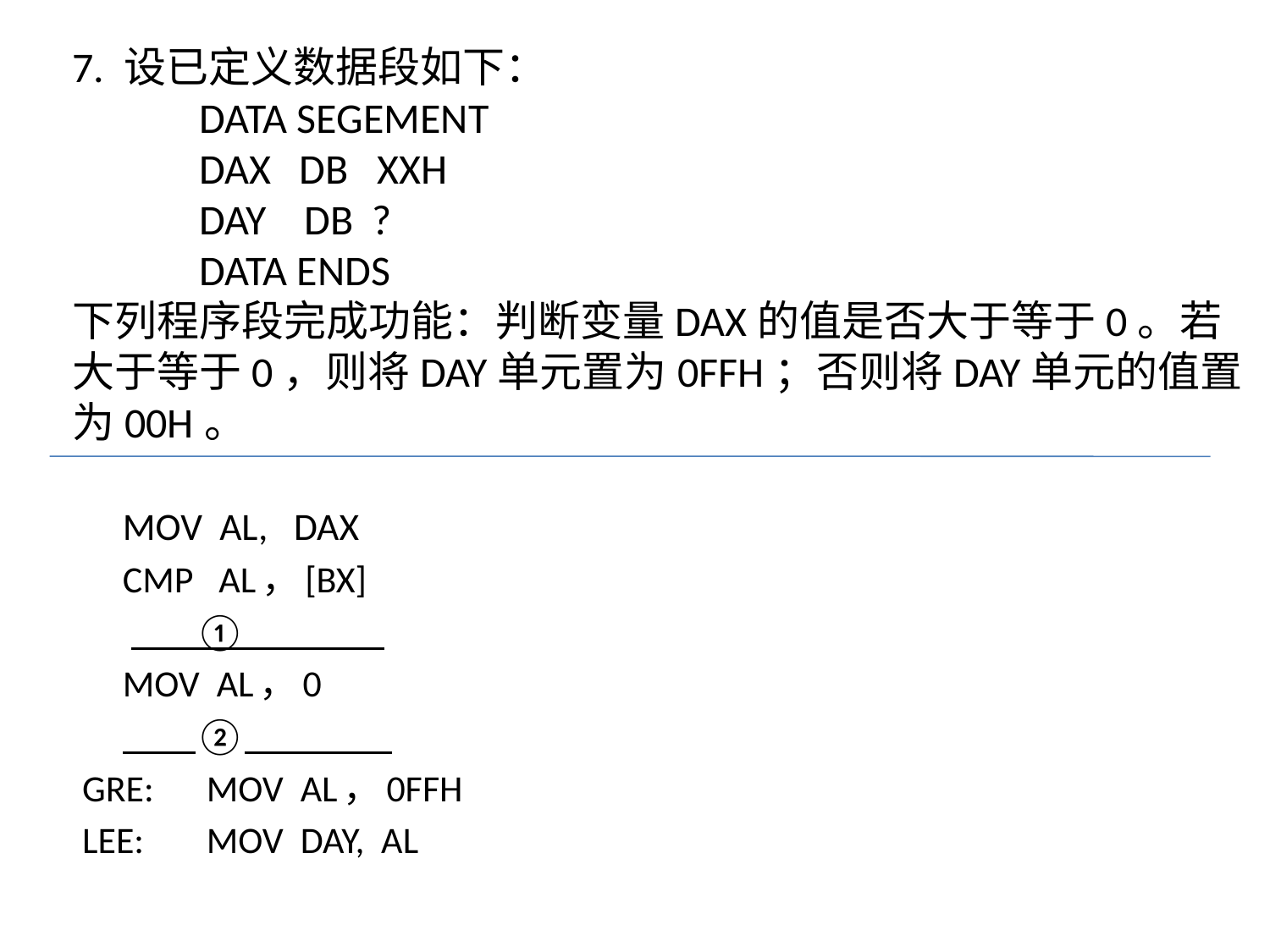

# 7. 设已定义数据段如下： DATA SEGEMENT DAX   DB   XXH DAY    DB  ? DATA ENDS 下列程序段完成功能：判断变量DAX的值是否大于等于0。若大于等于0，则将DAY单元置为0FFH；否则将DAY单元的值置为00H。
		MOV  AL,   DAX
		CMP   AL，[BX]
		 ___ ① _______
		MOV  AL，0
		 ___ ② _______
GRE: 	MOV  AL，0FFH
LEE: 	MOV  DAY,  AL